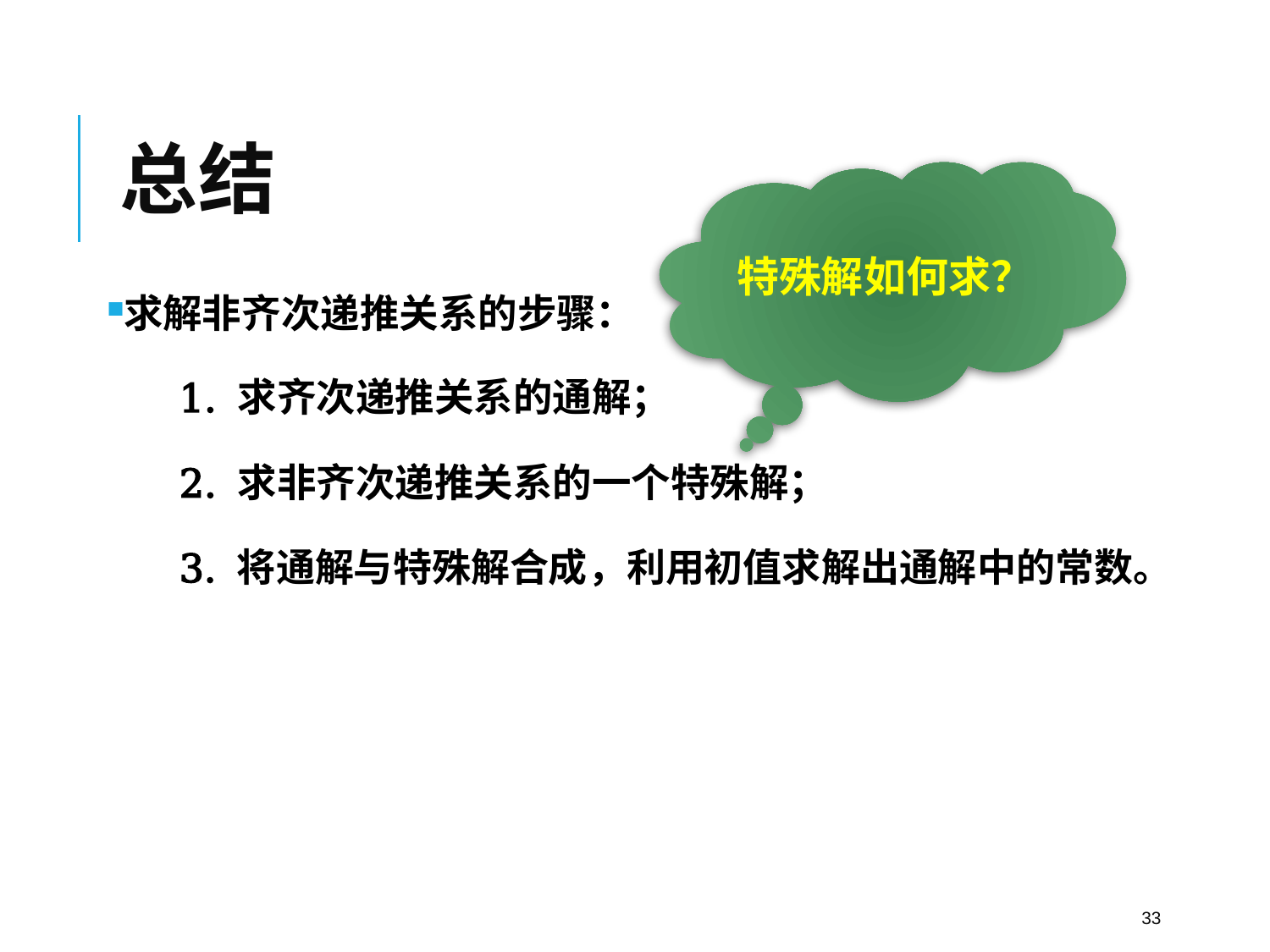

# 总结
特殊解如何求？
求解非齐次递推关系的步骤：
1. 求齐次递推关系的通解；
2. 求非齐次递推关系的一个特殊解；
3. 将通解与特殊解合成，利用初值求解出通解中的常数。
33